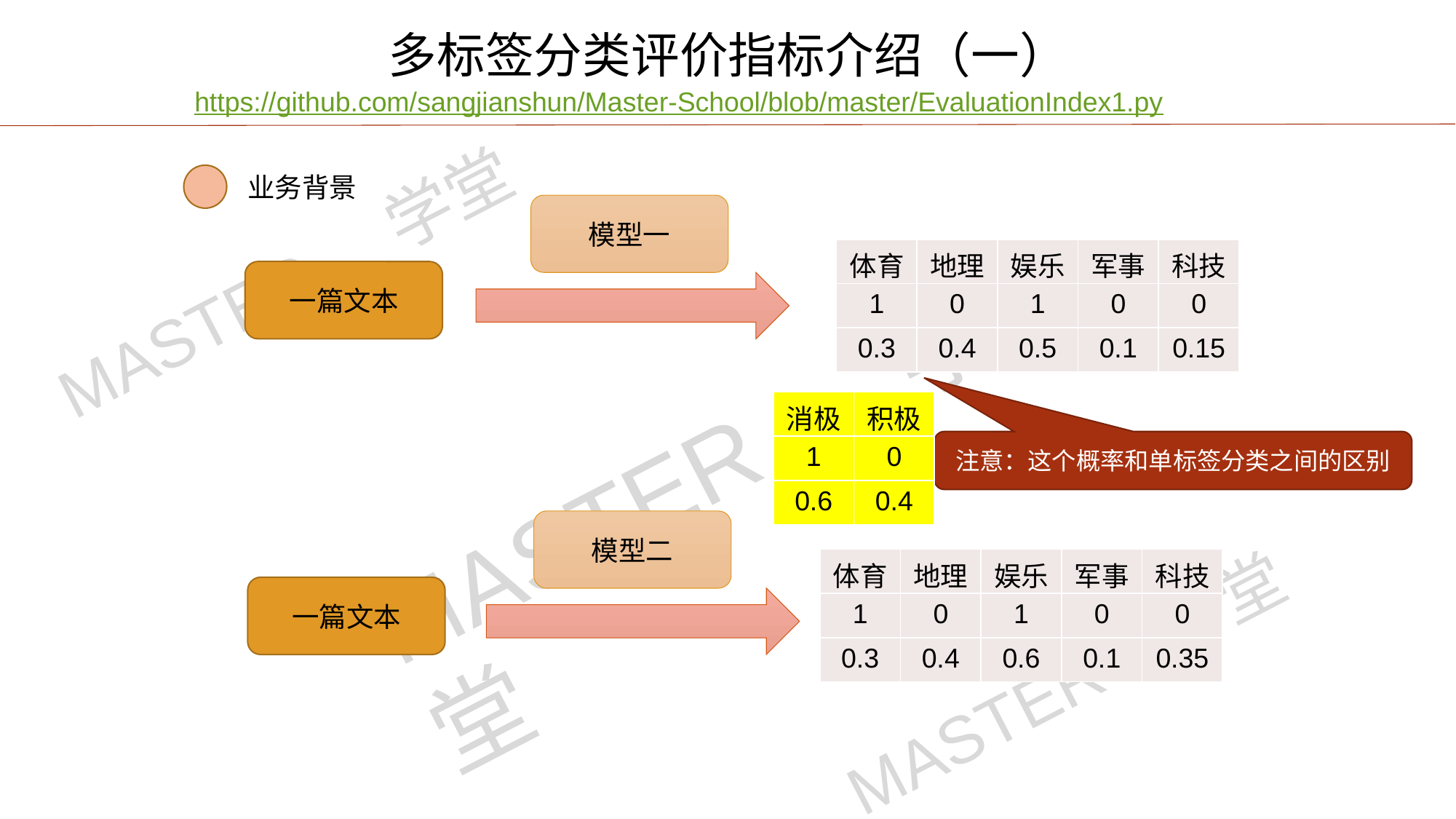

多标签分类评价指标介绍（一）
https://github.com/sangjianshun/Master-School/blob/master/EvaluationIndex1.py
业务背景

模型一
| 体育 | 地理 | 娱乐 | 军事 | 科技 |
| --- | --- | --- | --- | --- |
| 1 | 0 | 1 | 0 | 0 |
| 0.3 | 0.4 | 0.5 | 0.1 | 0.15 |
一篇文本

| 消极 | 积极 |
| --- | --- |
| 1 | 0 |
| 0.6 | 0.4 |
注意：这个概率和单标签分类之间的区别
模型二
| 体育 | 地理 | 娱乐 | 军事 | 科技 |
| --- | --- | --- | --- | --- |
| 1 | 0 | 1 | 0 | 0 |
| 0.3 | 0.4 | 0.6 | 0.1 | 0.35 |
一篇文本